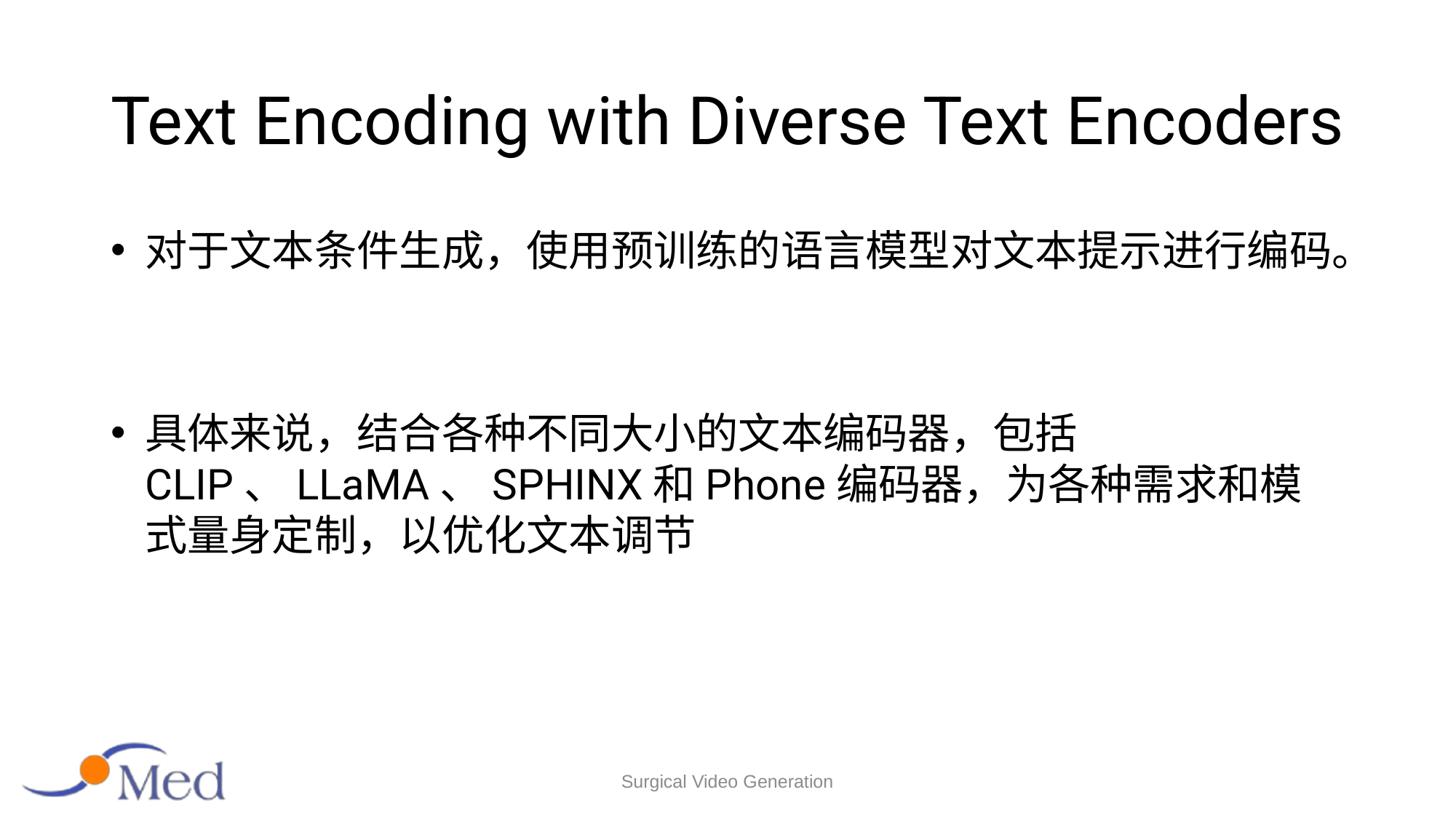

# Text Encoding with Diverse Text Encoders
对于文本条件生成，使用预训练的语言模型对文本提示进行编码。

具体来说，结合各种不同大小的文本编码器，包括CLIP、LLaMA、SPHINX和Phone编码器，为各种需求和模式量身定制，以优化文本调节

Surgical Video Generation
7